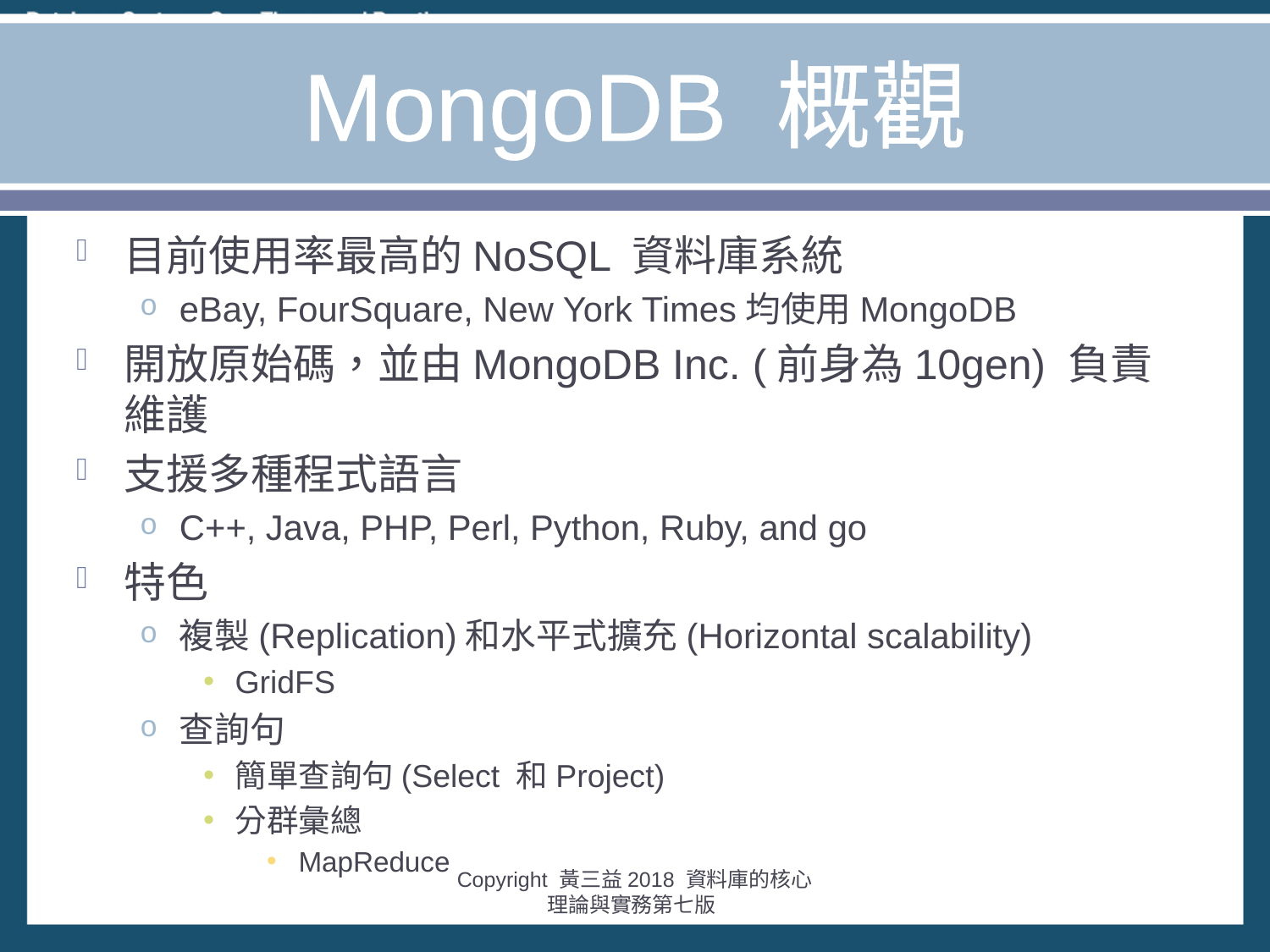

# MongoDB 概觀
目前使用率最高的NoSQL 資料庫系統
eBay, FourSquare, New York Times均使用MongoDB
開放原始碼，並由MongoDB Inc. (前身為10gen) 負責維護
支援多種程式語言
C++, Java, PHP, Perl, Python, Ruby, and go
特色
複製(Replication)和水平式擴充(Horizontal scalability)
GridFS
查詢句
簡單查詢句(Select 和Project)
分群彙總
MapReduce
Copyright 黃三益2018 資料庫的核心理論與實務第七版